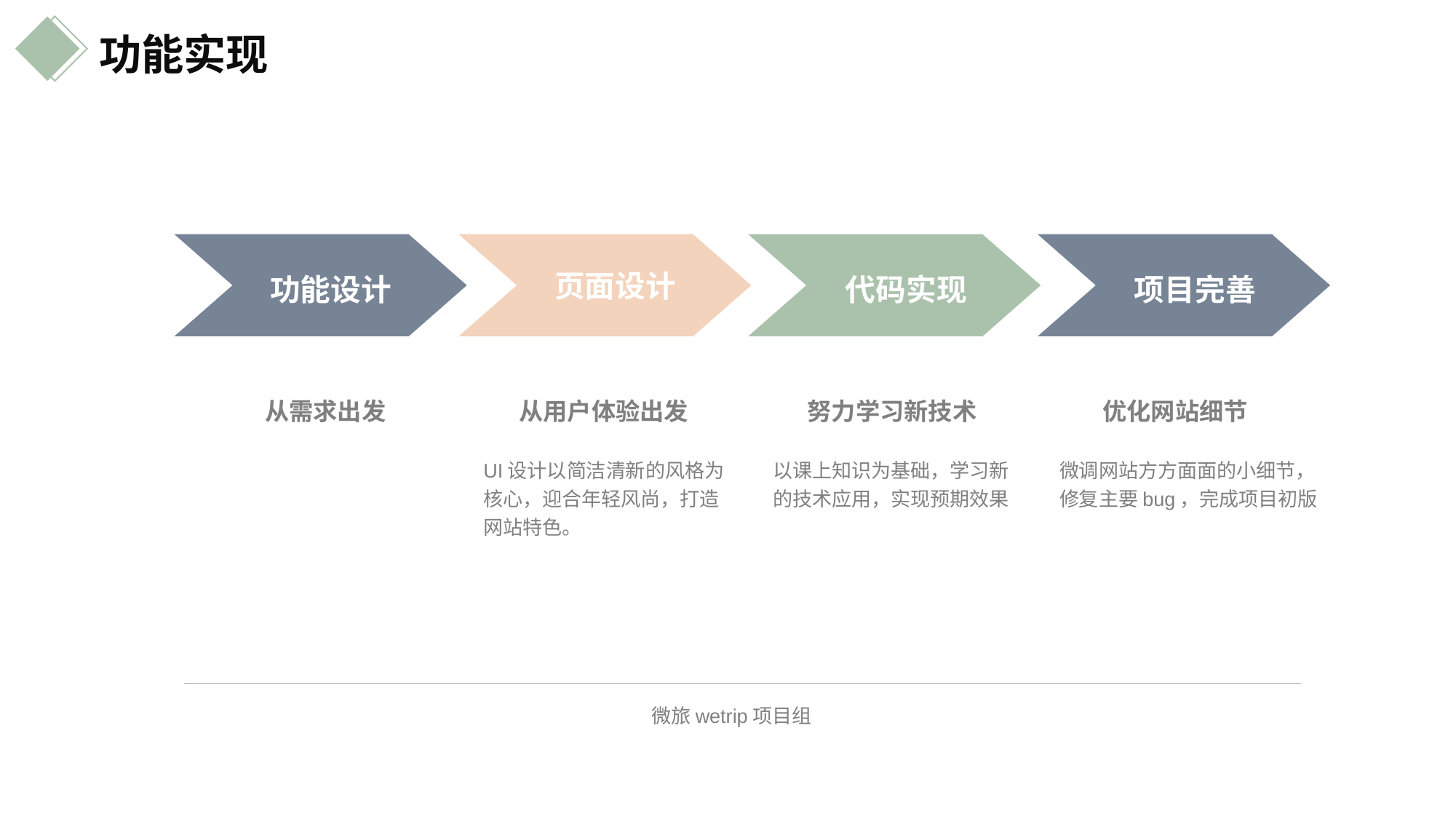

功能实现

功能设计

页面设计

代码实现

项目完善
从需求出发
从用户体验出发
努力学习新技术
优化网站细节
UI设计以简洁清新的风格为核心，迎合年轻风尚，打造网站特色。
以课上知识为基础，学习新的技术应用，实现预期效果
微调网站方方面面的小细节，修复主要bug，完成项目初版
微旅wetrip项目组